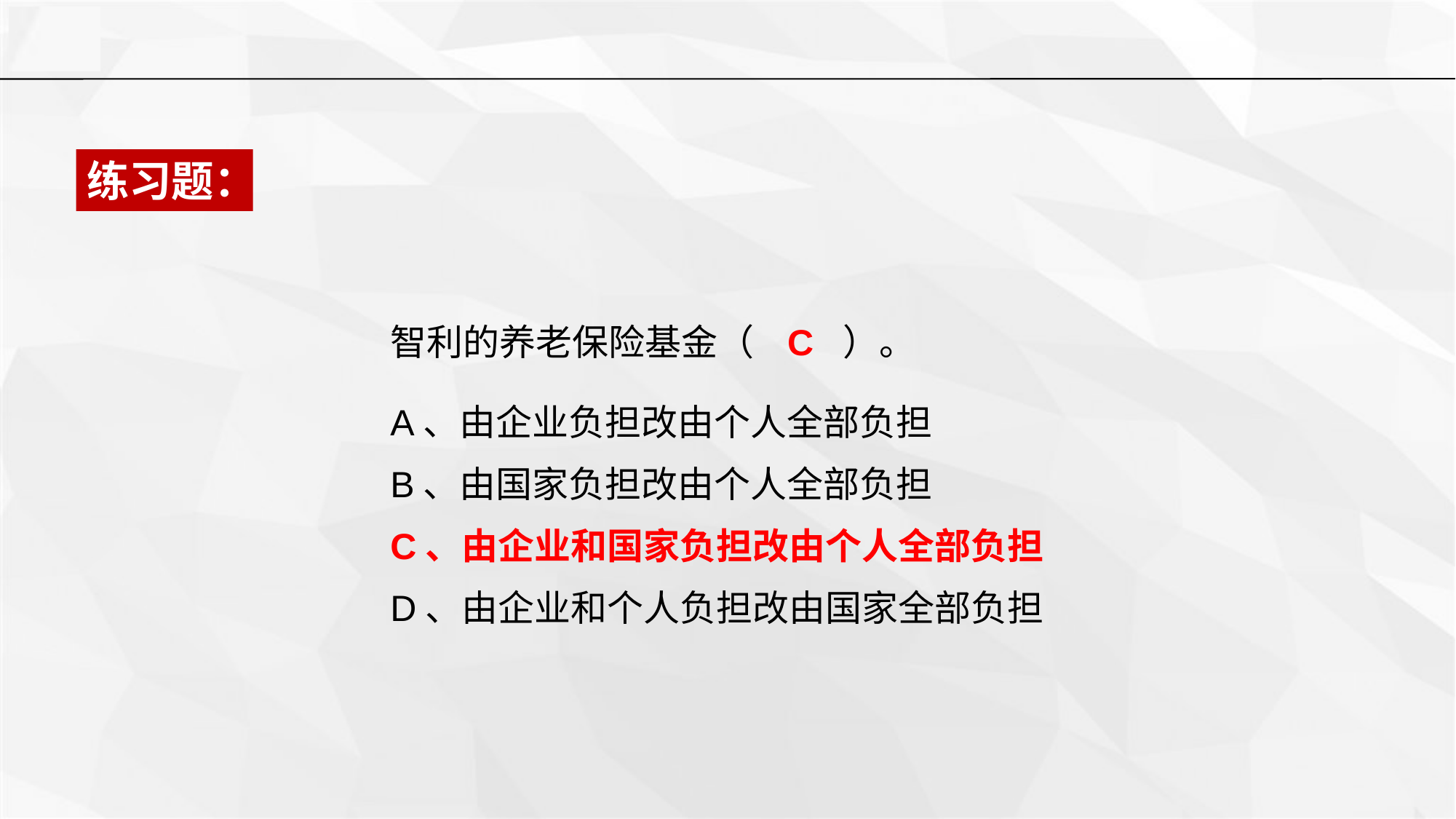

练习题：
智利的养老保险基金（   C  ）。
A、由企业负担改由个人全部负担
B、由国家负担改由个人全部负担
C、由企业和国家负担改由个人全部负担
D、由企业和个人负担改由国家全部负担